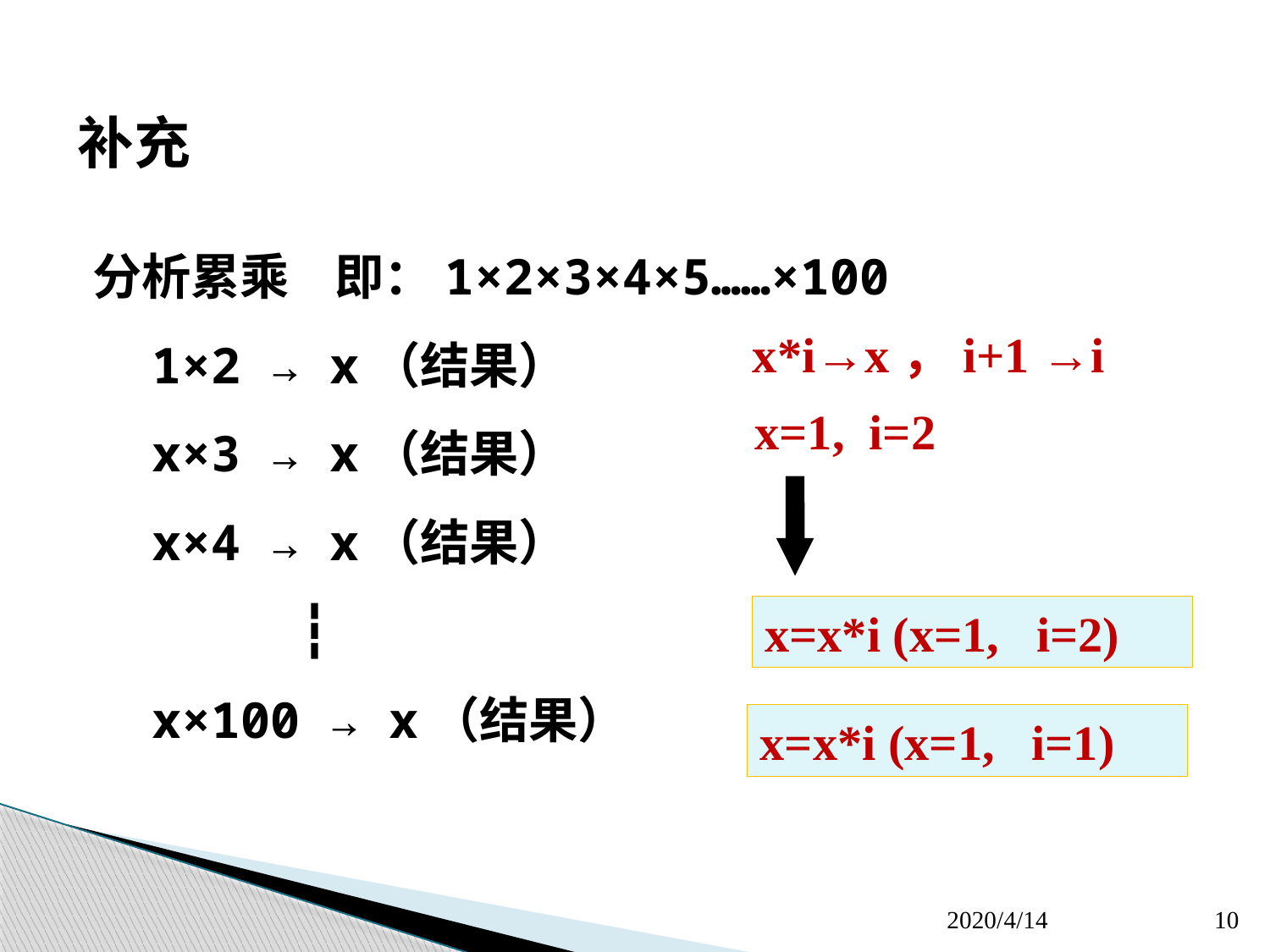

补充

分析累乘    即：1×2×3×4×5……×100
  1×2 → x（结果）
  x×3 → x（结果）
  x×4 → x（结果）
       ┇
  x×100 → x（结果）
x*i→x，i+1 →i
x=1,  i=2

x=x*i (x=1,   i=2)
x=x*i (x=1,   i=1)

2020/4/14
10